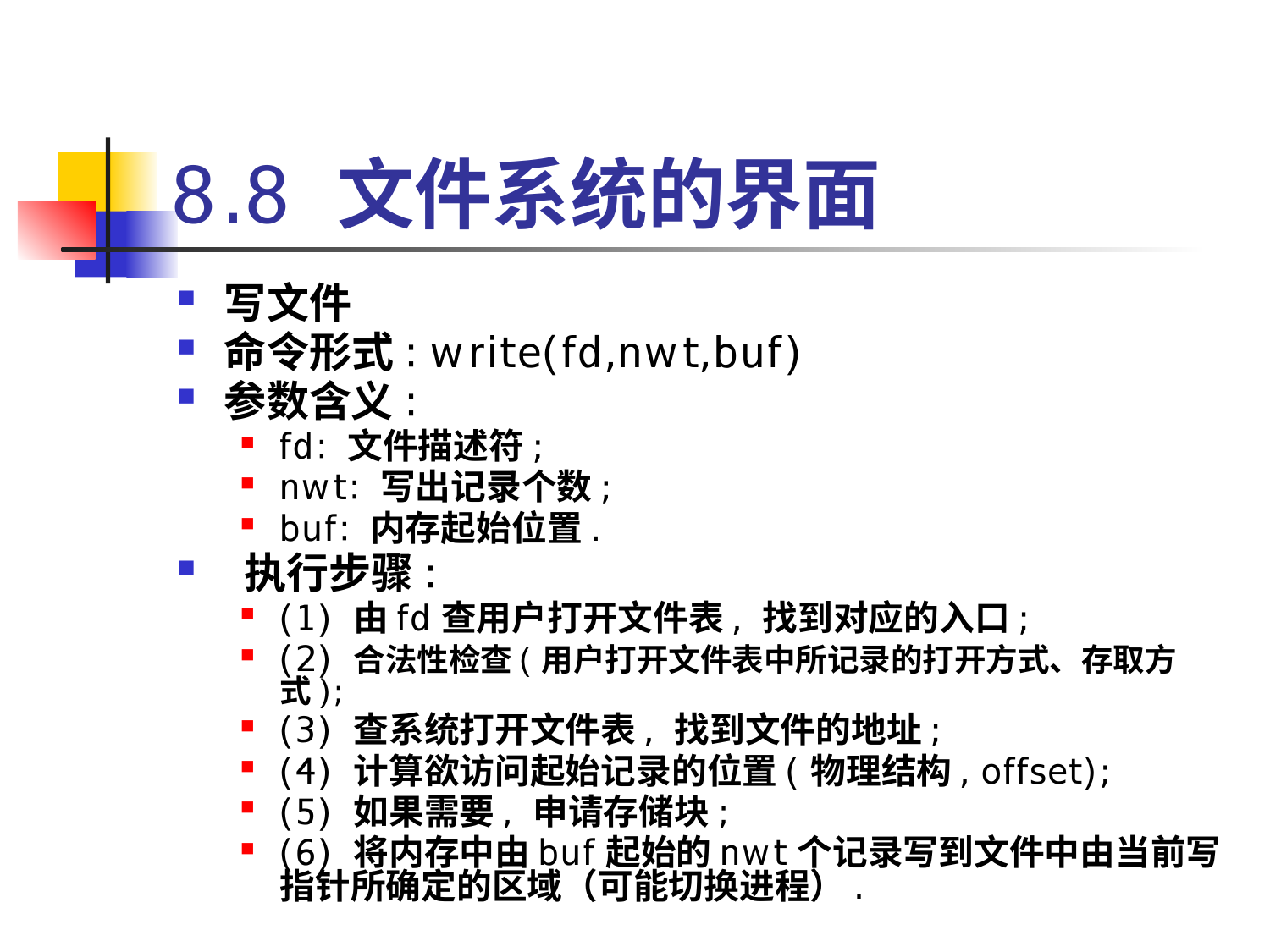

# 8.8 文件系统的界面
写文件
命令形式: write(fd,nwt,buf)
参数含义:
fd: 文件描述符;
nwt: 写出记录个数;
buf: 内存起始位置.
 执行步骤:
(1) 由fd查用户打开文件表, 找到对应的入口;
(2) 合法性检查(用户打开文件表中所记录的打开方式、存取方式);
(3) 查系统打开文件表, 找到文件的地址;
(4) 计算欲访问起始记录的位置(物理结构, offset);
(5) 如果需要, 申请存储块;
(6) 将内存中由buf起始的nwt个记录写到文件中由当前写指针所确定的区域（可能切换进程）.